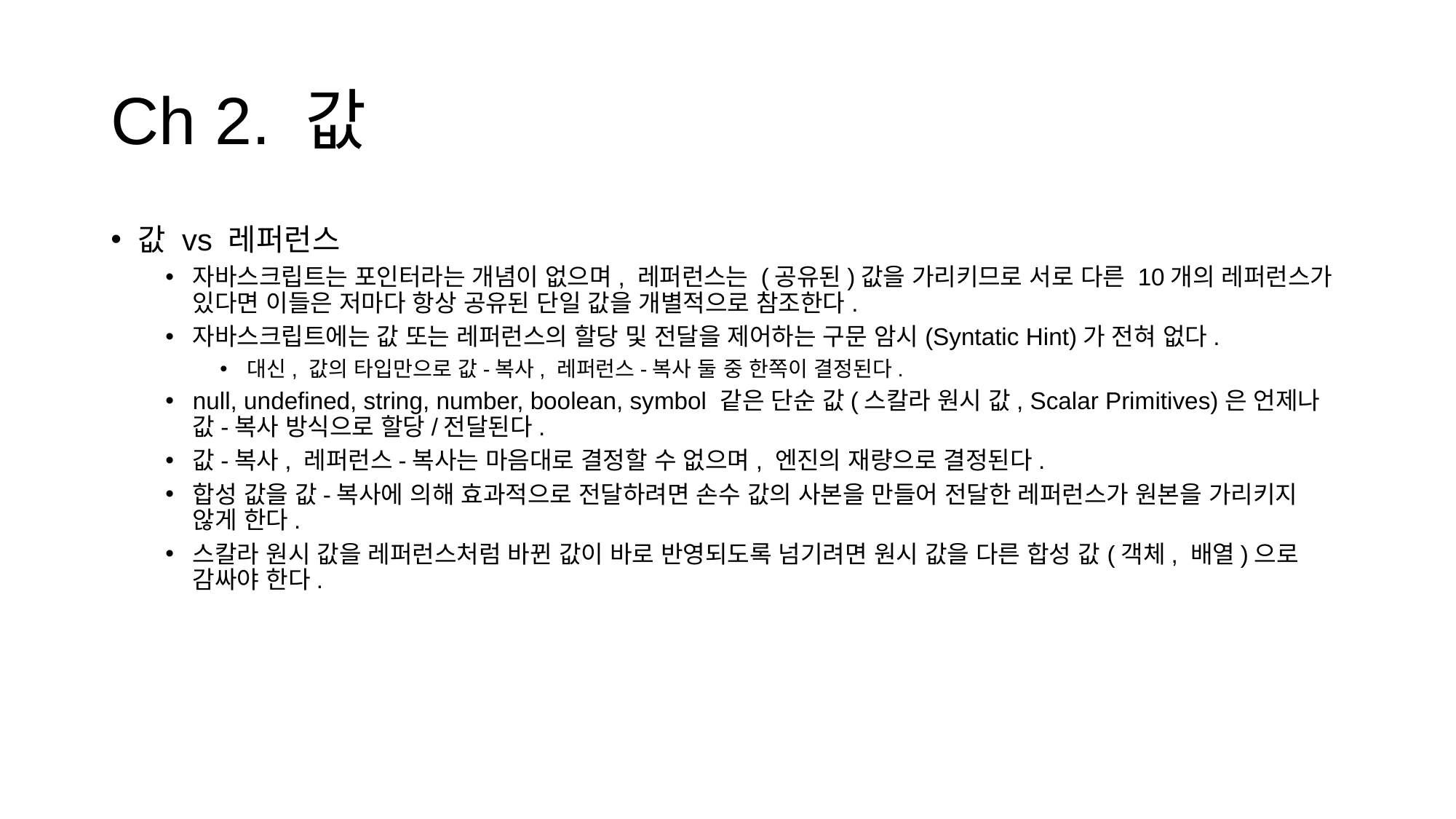

# Ch 2. 값
값 vs 레퍼런스
자바스크립트는 포인터라는 개념이 없으며, 레퍼런스는 (공유된)값을 가리키므로 서로 다른 10개의 레퍼런스가 있다면 이들은 저마다 항상 공유된 단일 값을 개별적으로 참조한다.
자바스크립트에는 값 또는 레퍼런스의 할당 및 전달을 제어하는 구문 암시(Syntatic Hint)가 전혀 없다.
대신, 값의 타입만으로 값-복사, 레퍼런스-복사 둘 중 한쪽이 결정된다.
null, undefined, string, number, boolean, symbol 같은 단순 값(스칼라 원시 값, Scalar Primitives)은 언제나 값-복사 방식으로 할당/전달된다.
값-복사, 레퍼런스-복사는 마음대로 결정할 수 없으며, 엔진의 재량으로 결정된다.
합성 값을 값-복사에 의해 효과적으로 전달하려면 손수 값의 사본을 만들어 전달한 레퍼런스가 원본을 가리키지 않게 한다.
스칼라 원시 값을 레퍼런스처럼 바뀐 값이 바로 반영되도록 넘기려면 원시 값을 다른 합성 값(객체, 배열)으로 감싸야 한다.